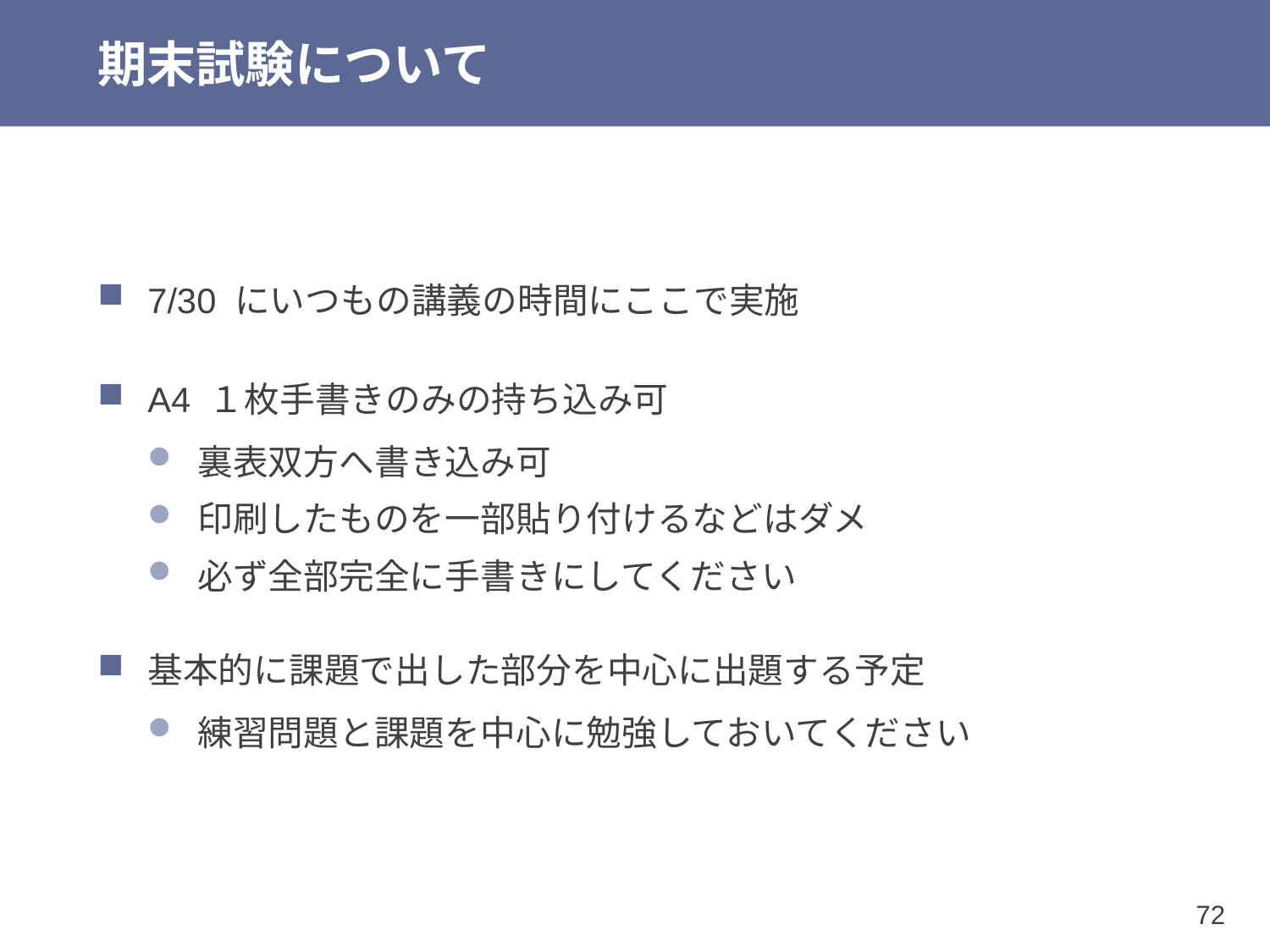

# 期末試験について
7/30 にいつもの講義の時間にここで実施
A4 １枚手書きのみの持ち込み可
裏表双方へ書き込み可
印刷したものを一部貼り付けるなどはダメ
必ず全部完全に手書きにしてください
基本的に課題で出した部分を中心に出題する予定
練習問題と課題を中心に勉強しておいてください